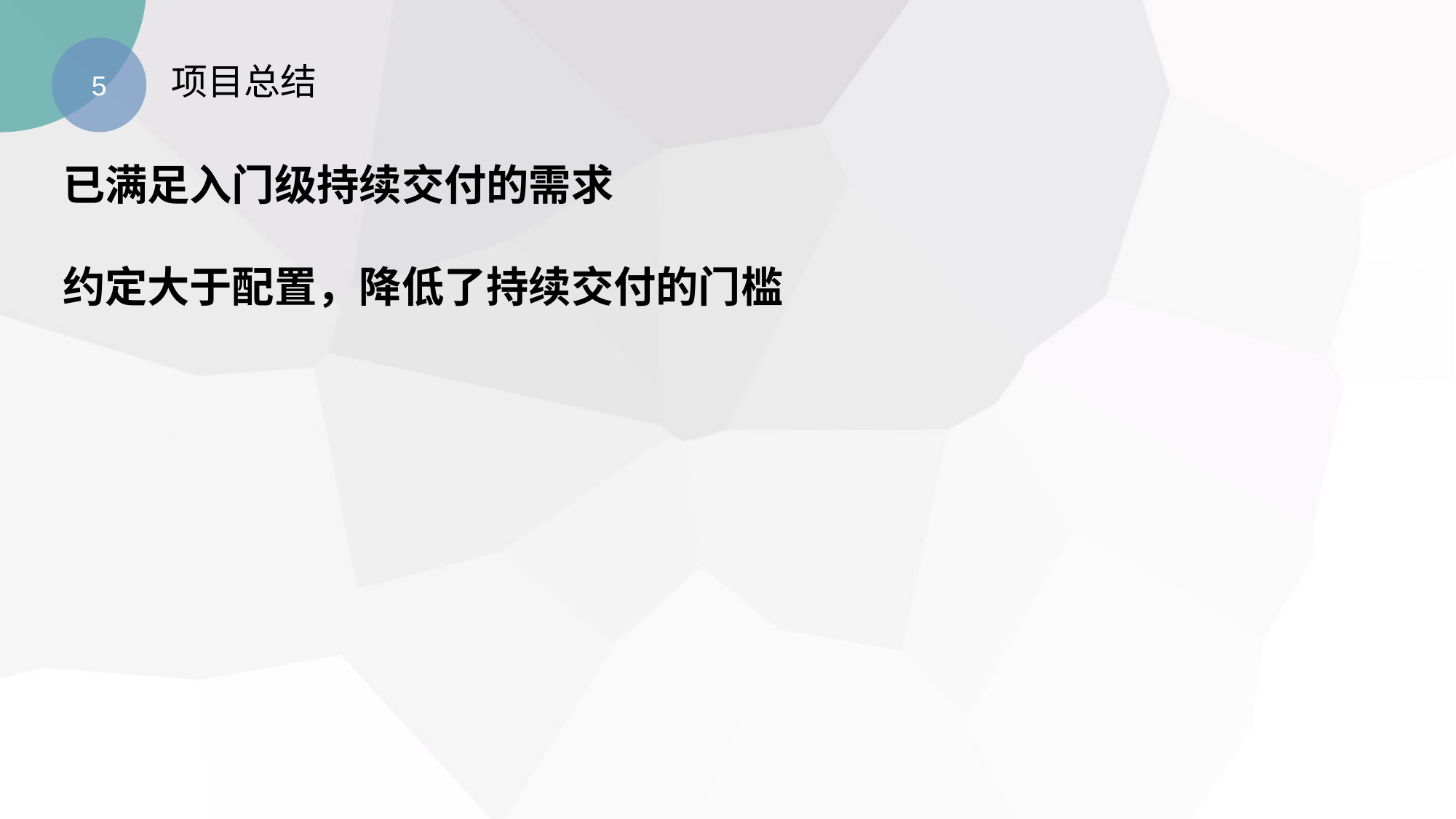

5
项目总结
已满足入门级持续交付的需求

约定大于配置，降低了持续交付的门槛